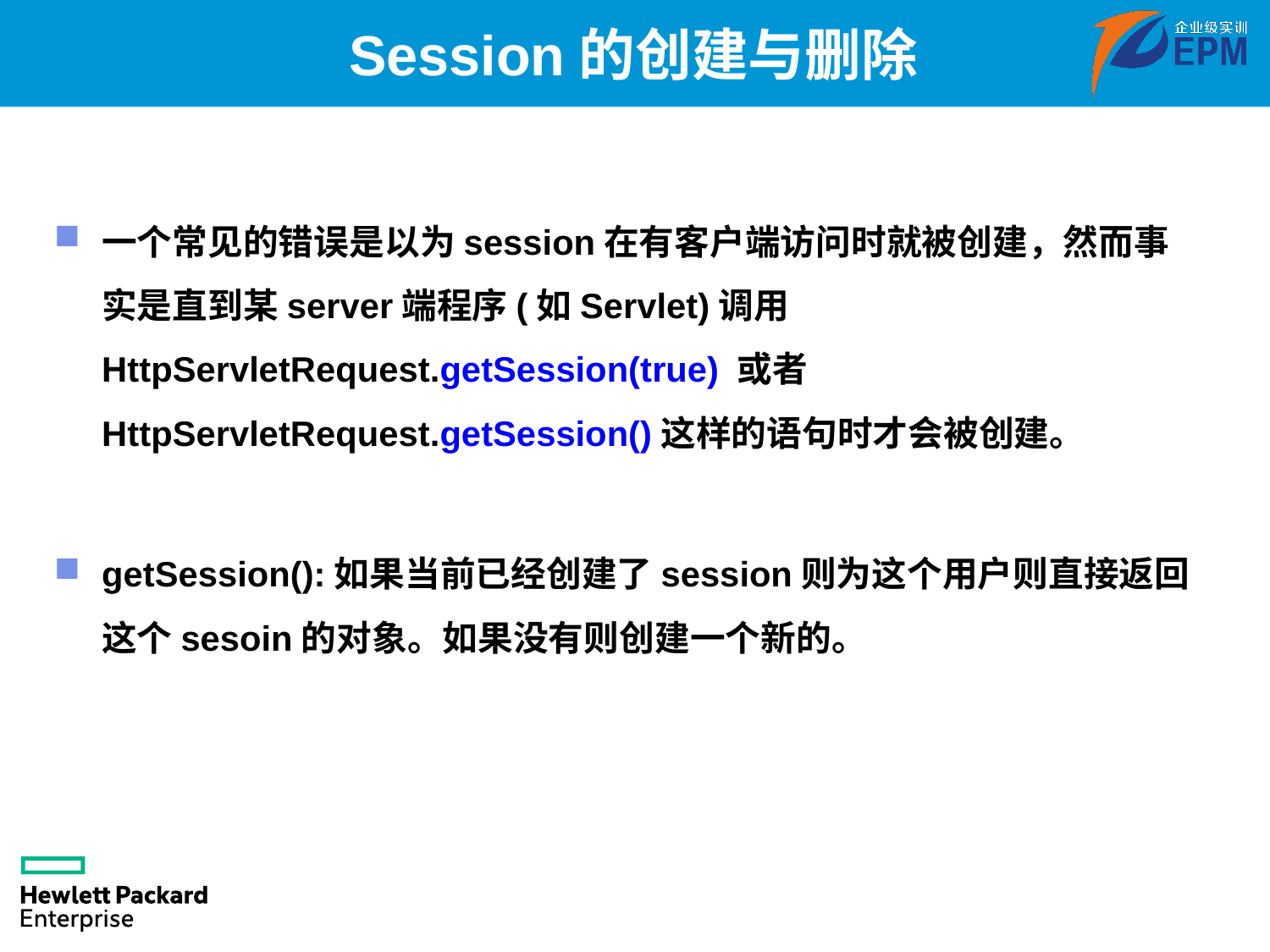

# Session的创建与删除
一个常见的错误是以为session在有客户端访问时就被创建，然而事实是直到某server端程序(如Servlet)调用HttpServletRequest.getSession(true) 或者 HttpServletRequest.getSession()这样的语句时才会被创建。

getSession():如果当前已经创建了session则为这个用户则直接返回这个sesoin的对象。如果没有则创建一个新的。